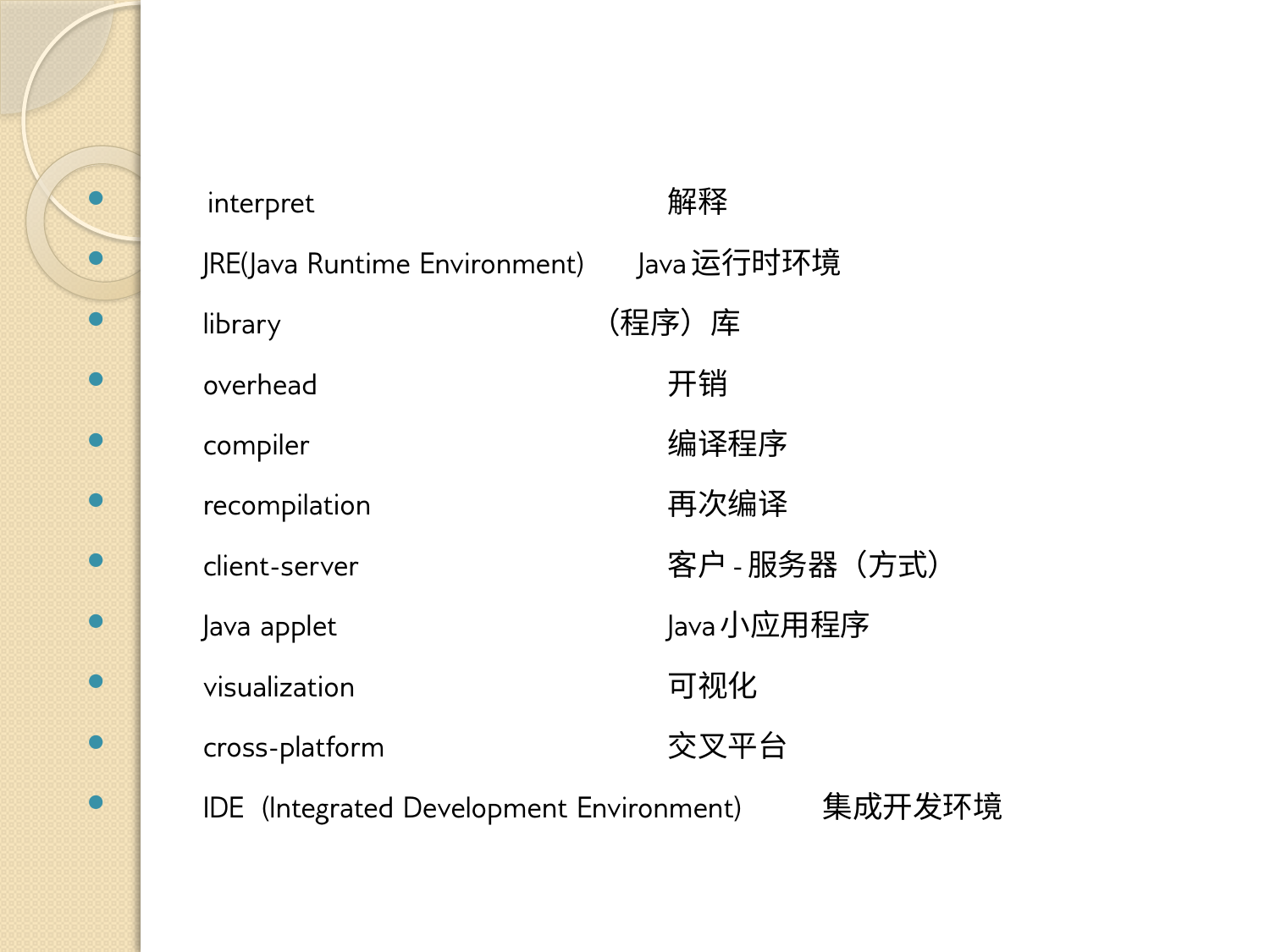

interpret                               	解释
	JRE(Java Runtime Environment)      Java运行时环境
	library                               	（程序）库
	overhead                               	开销
	compiler                               	编译程序
	recompilation                           	再次编译
	client-server                            	客户-服务器（方式）
	Java applet                             	Java小应用程序
	visualization                            	可视化
	cross-platform                           	交叉平台
	IDE  (Integrated Development Environment)   	集成开发环境